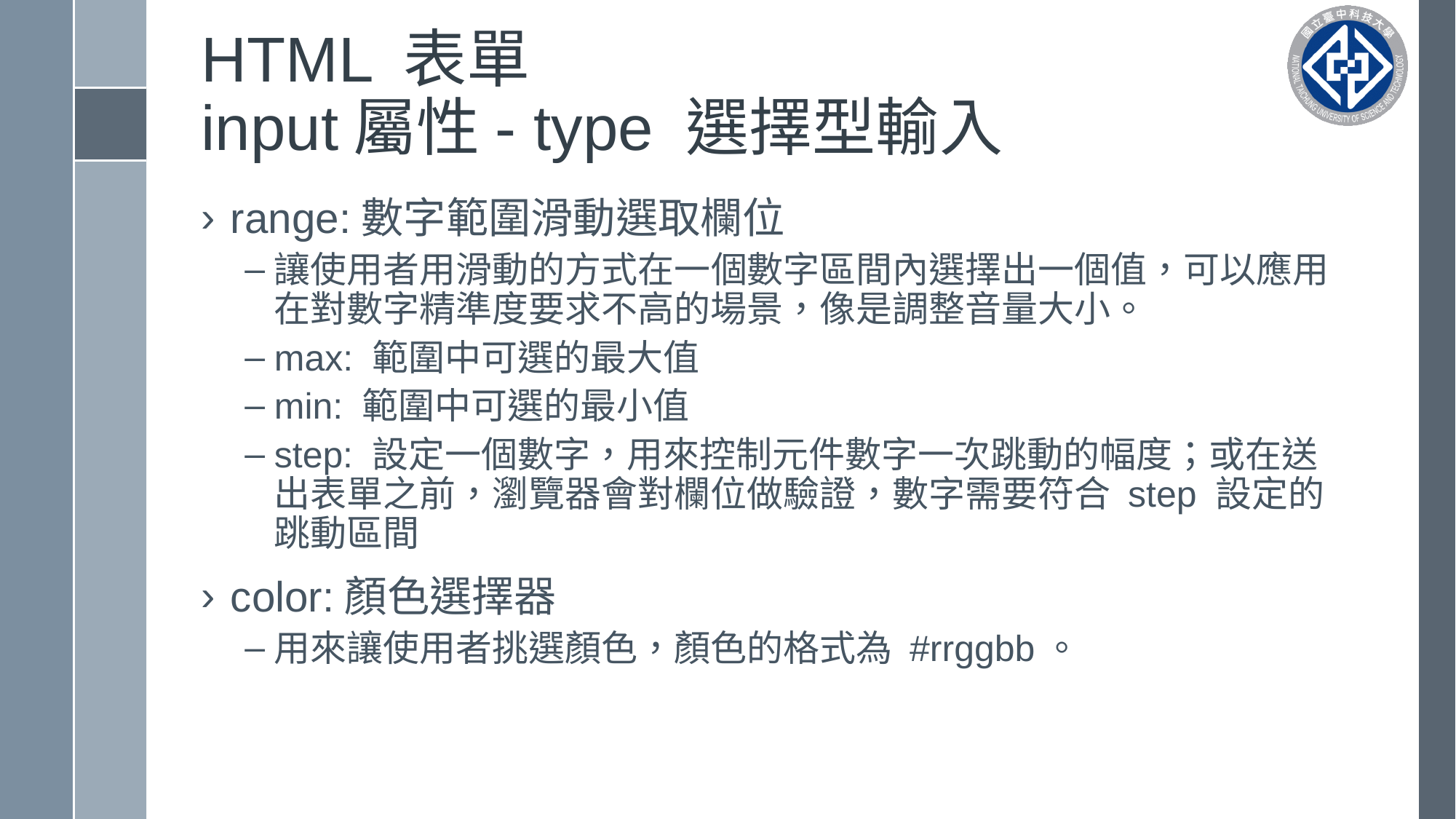

# HTML 表單 input屬性- type 選擇型輸入
range:數字範圍滑動選取欄位
讓使用者用滑動的方式在一個數字區間內選擇出一個值，可以應用在對數字精準度要求不高的場景，像是調整音量大小。
max: 範圍中可選的最大值
min: 範圍中可選的最小值
step: 設定一個數字，用來控制元件數字一次跳動的幅度；或在送出表單之前，瀏覽器會對欄位做驗證，數字需要符合 step 設定的跳動區間
color:顏色選擇器
用來讓使用者挑選顏色，顏色的格式為 #rrggbb。